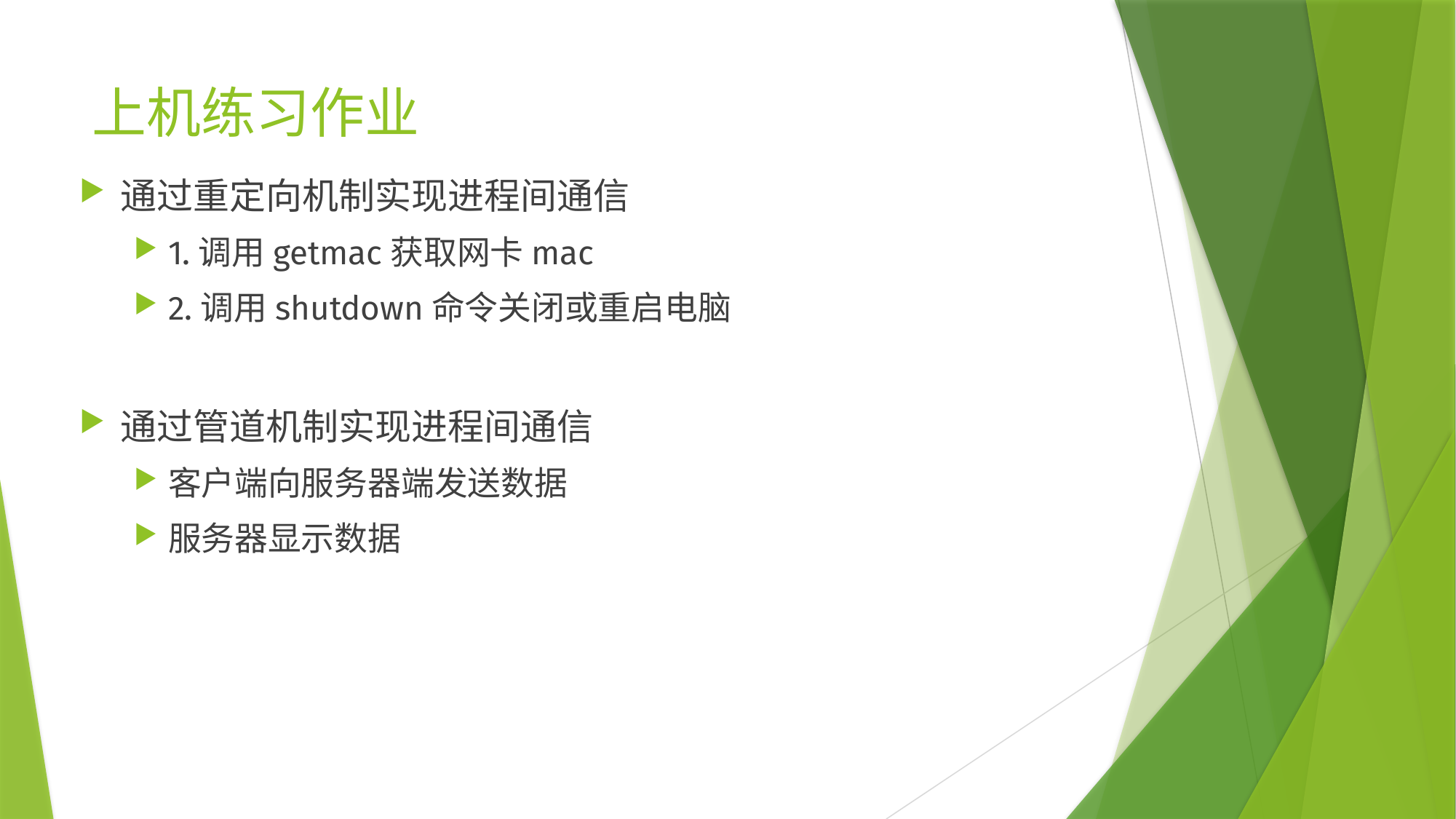

# 上机练习作业
通过重定向机制实现进程间通信
1.调用getmac获取网卡mac
2.调用shutdown命令关闭或重启电脑

通过管道机制实现进程间通信
客户端向服务器端发送数据
服务器显示数据